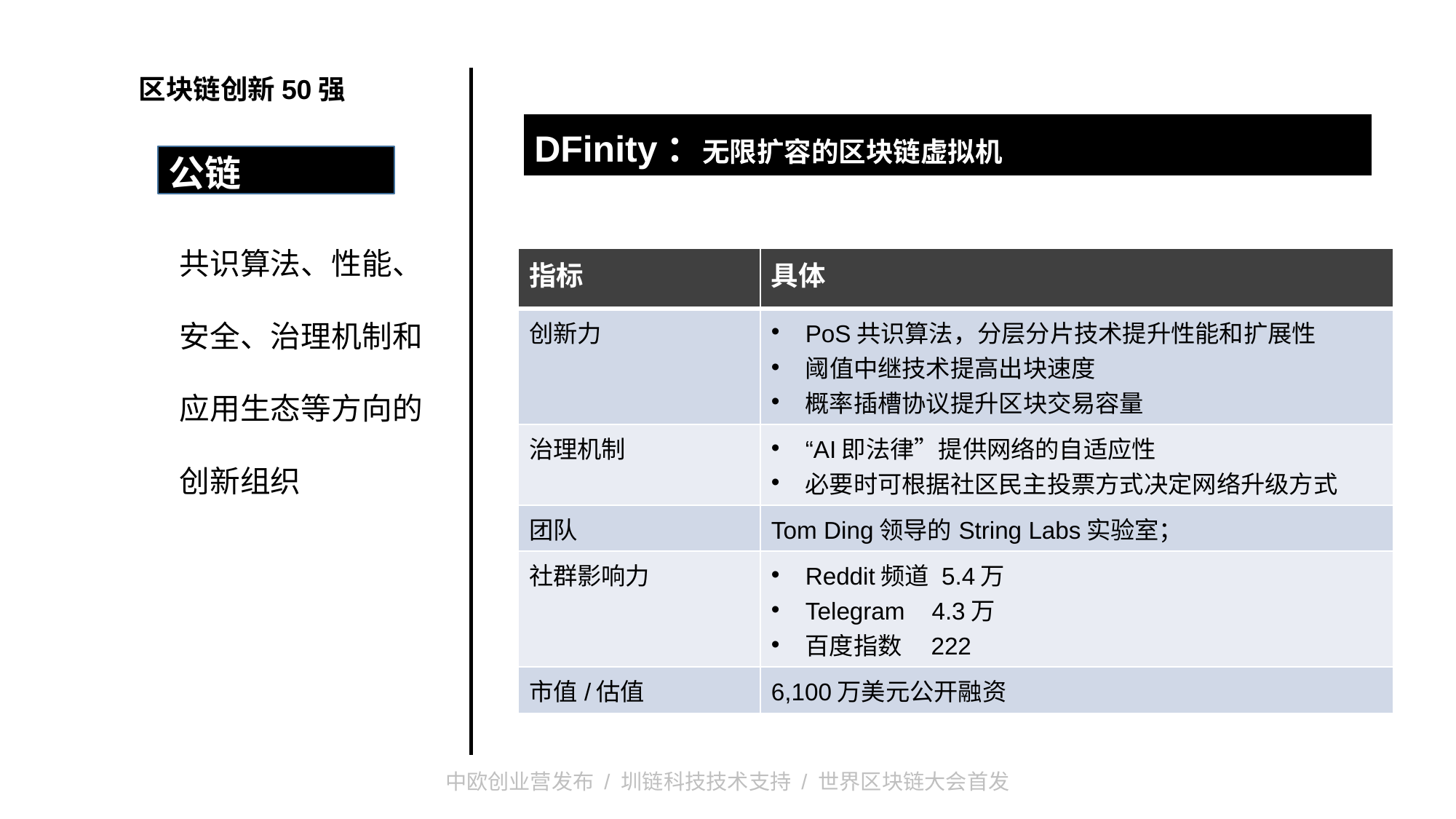

区块链创新50强
| DFinity：无限扩容的区块链虚拟机 |
| --- |
|  |
公链
共识算法、性能、
安全、治理机制和
应用生态等方向的
创新组织
| 指标 | 具体 |
| --- | --- |
| 创新力 | PoS共识算法，分层分片技术提升性能和扩展性 阈值中继技术提高出块速度 概率插槽协议提升区块交易容量 |
| 治理机制 | “AI即法律”提供网络的自适应性 必要时可根据社区民主投票方式决定网络升级方式 |
| 团队 | Tom Ding领导的String Labs实验室； |
| 社群影响力 | Reddit频道 5.4万 Telegram 4.3万 百度指数 222 |
| 市值/估值 | 6,100万美元公开融资 |
13
中欧创业营发布 / 圳链科技技术支持 / 世界区块链大会首发